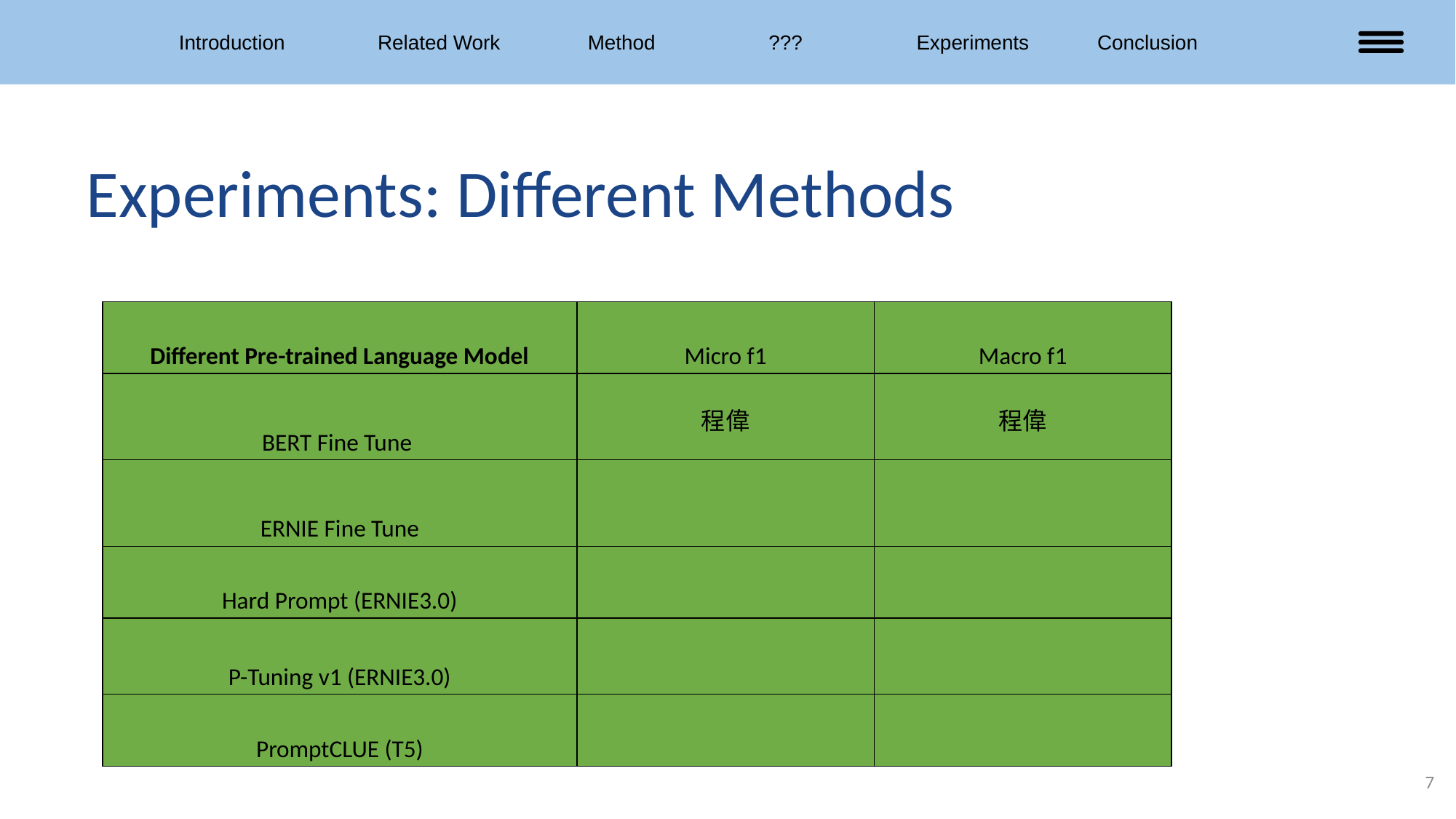

HOME
ABOUT
ANALYSIS
GOALS
PLAN
BUDGET
KPI

Introduction
Introduction
Related Work
Rethinking the Sentence Embeddings
Method
???
Prompt Based Sentence Embeddings
Experiments
Experiments
Conclusion
Conclusion

# Experiments: Different Methods
| Different Pre-trained Language Model | Micro f1 | Macro f1 |
| --- | --- | --- |
| BERT Fine Tune | 程偉 | 程偉 |
| ERNIE Fine Tune |  |  |
| Hard Prompt (ERNIE3.0) |  |  |
| P-Tuning v1 (ERNIE3.0) |  |  |
| PromptCLUE (T5) |  |  |
7